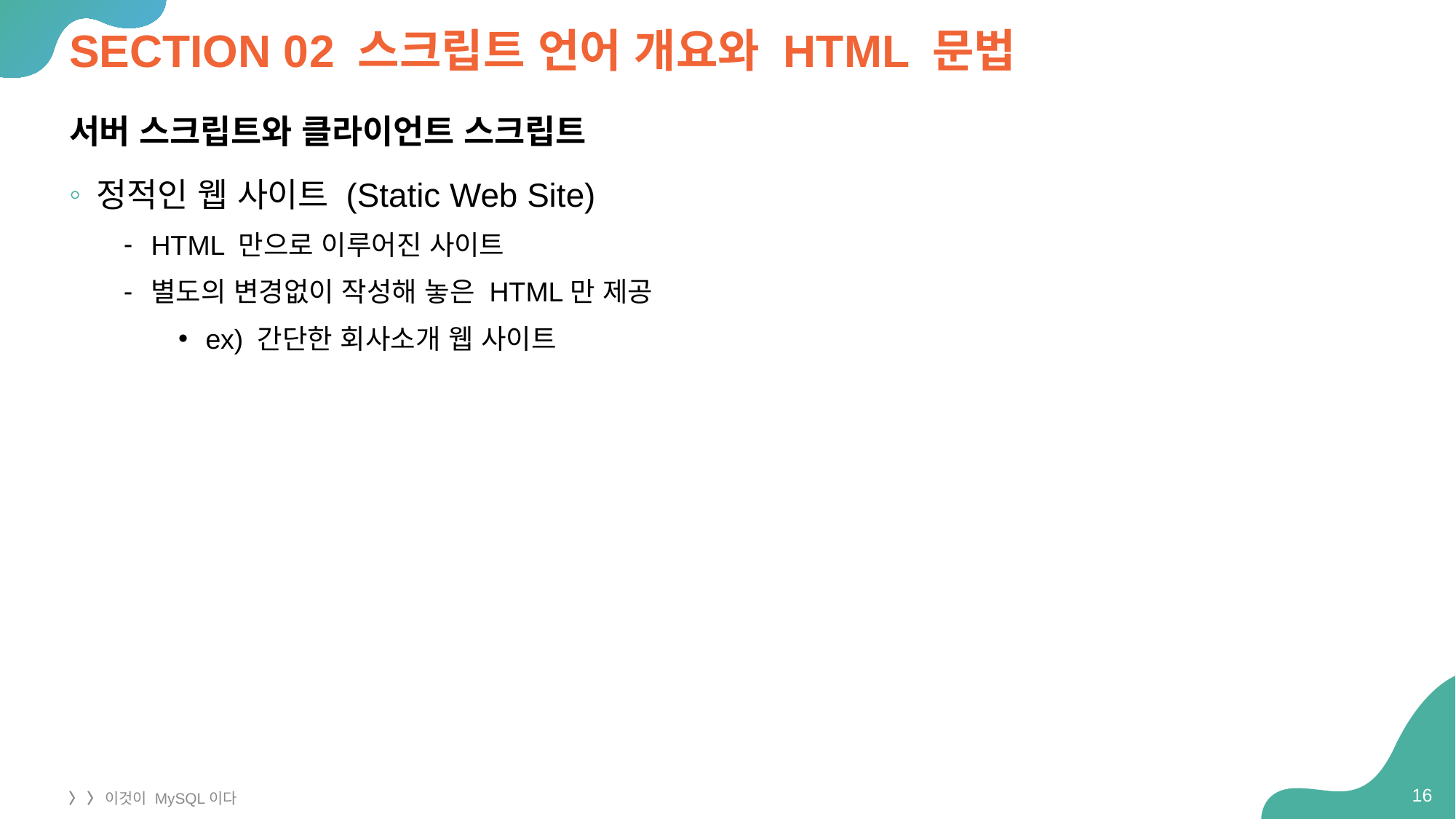

# SECTION 02 스크립트 언어 개요와 HTML 문법
서버 스크립트와 클라이언트 스크립트
정적인 웹 사이트 (Static Web Site)
HTML 만으로 이루어진 사이트
별도의 변경없이 작성해 놓은 HTML만 제공
ex) 간단한 회사소개 웹 사이트

16
〉 〉 이것이 MySQL이다